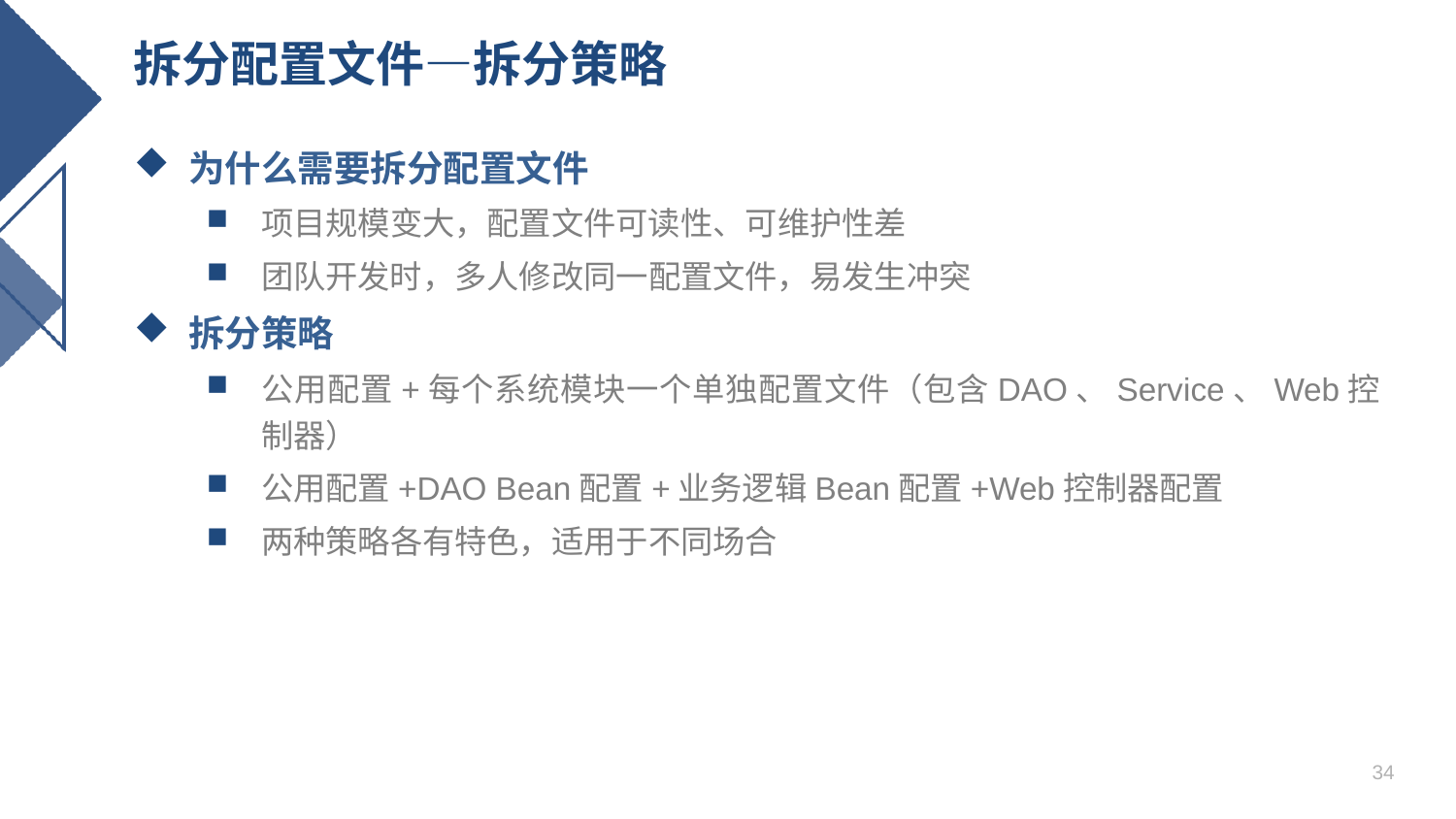

# 拆分配置文件—拆分策略
为什么需要拆分配置文件
项目规模变大，配置文件可读性、可维护性差
团队开发时，多人修改同一配置文件，易发生冲突
拆分策略
公用配置+每个系统模块一个单独配置文件（包含DAO、Service、Web控制器）
公用配置+DAO Bean配置+业务逻辑Bean配置+Web控制器配置
两种策略各有特色，适用于不同场合
34